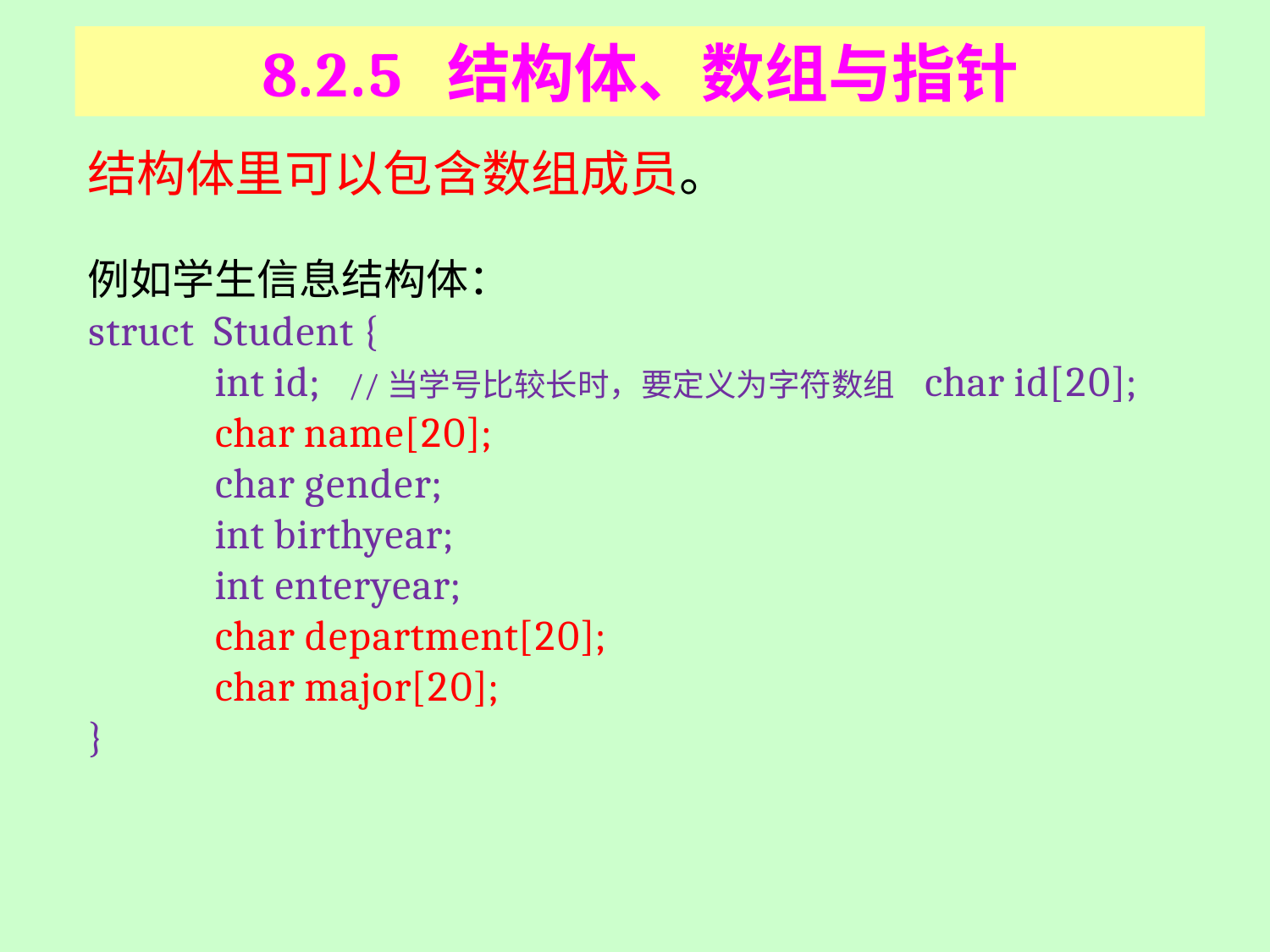

# 8.2.5  结构体、数组与指针
结构体里可以包含数组成员。

例如学生信息结构体：
struct  Student {
	int id;   //当学号比较长时，要定义为字符数组   char id[20];
	char name[20];
	char gender;
	int birthyear;
	int enteryear;
	char department[20];
	char major[20];
}

39